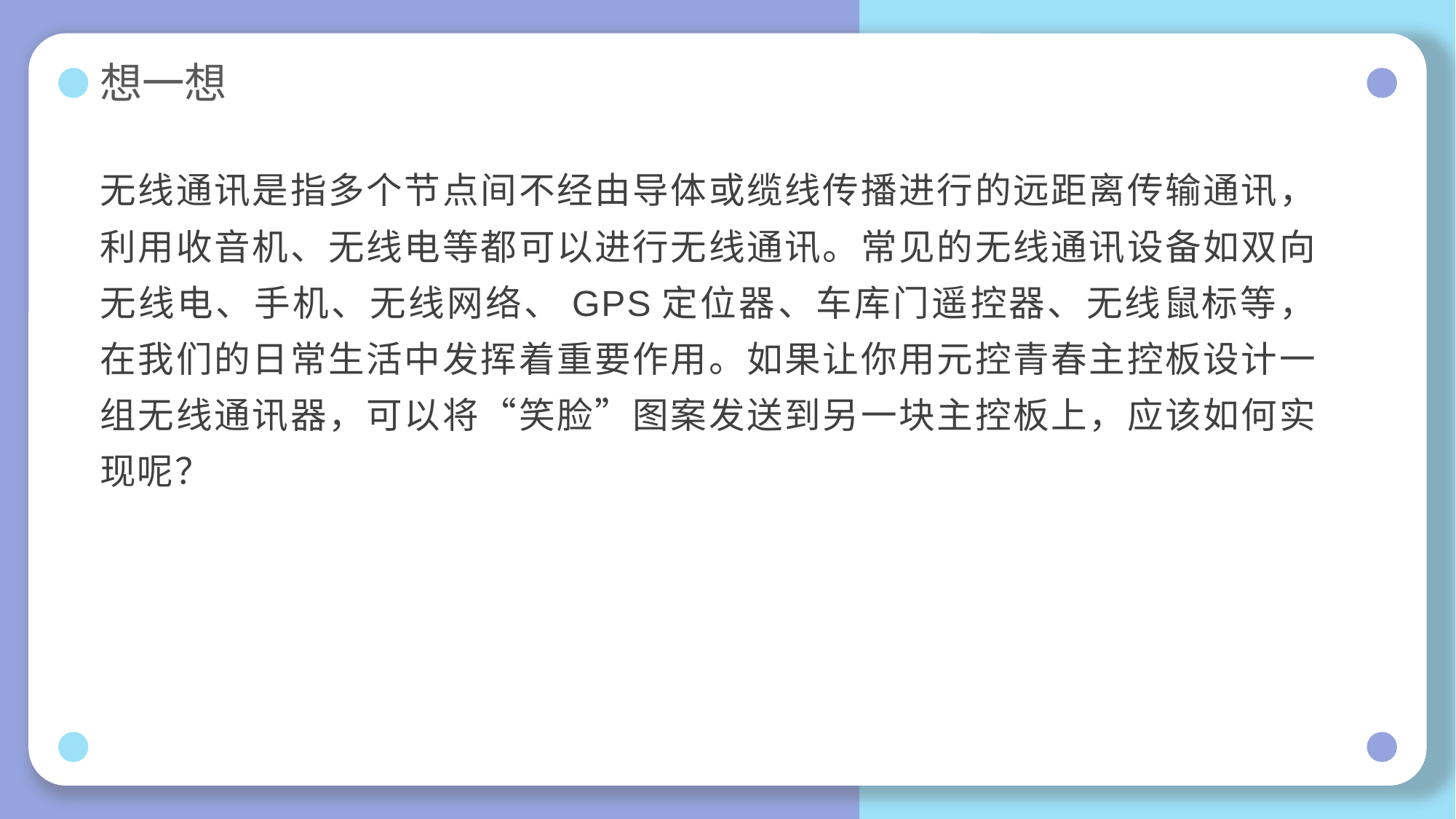

# 想一想
无线通讯是指多个节点间不经由导体或缆线传播进行的远距离传输通讯，利用收音机、无线电等都可以进行无线通讯。常见的无线通讯设备如双向无线电、手机、无线网络、GPS定位器、车库门遥控器、无线鼠标等，在我们的日常生活中发挥着重要作用。如果让你用元控青春主控板设计一组无线通讯器，可以将“笑脸”图案发送到另一块主控板上，应该如何实现呢？